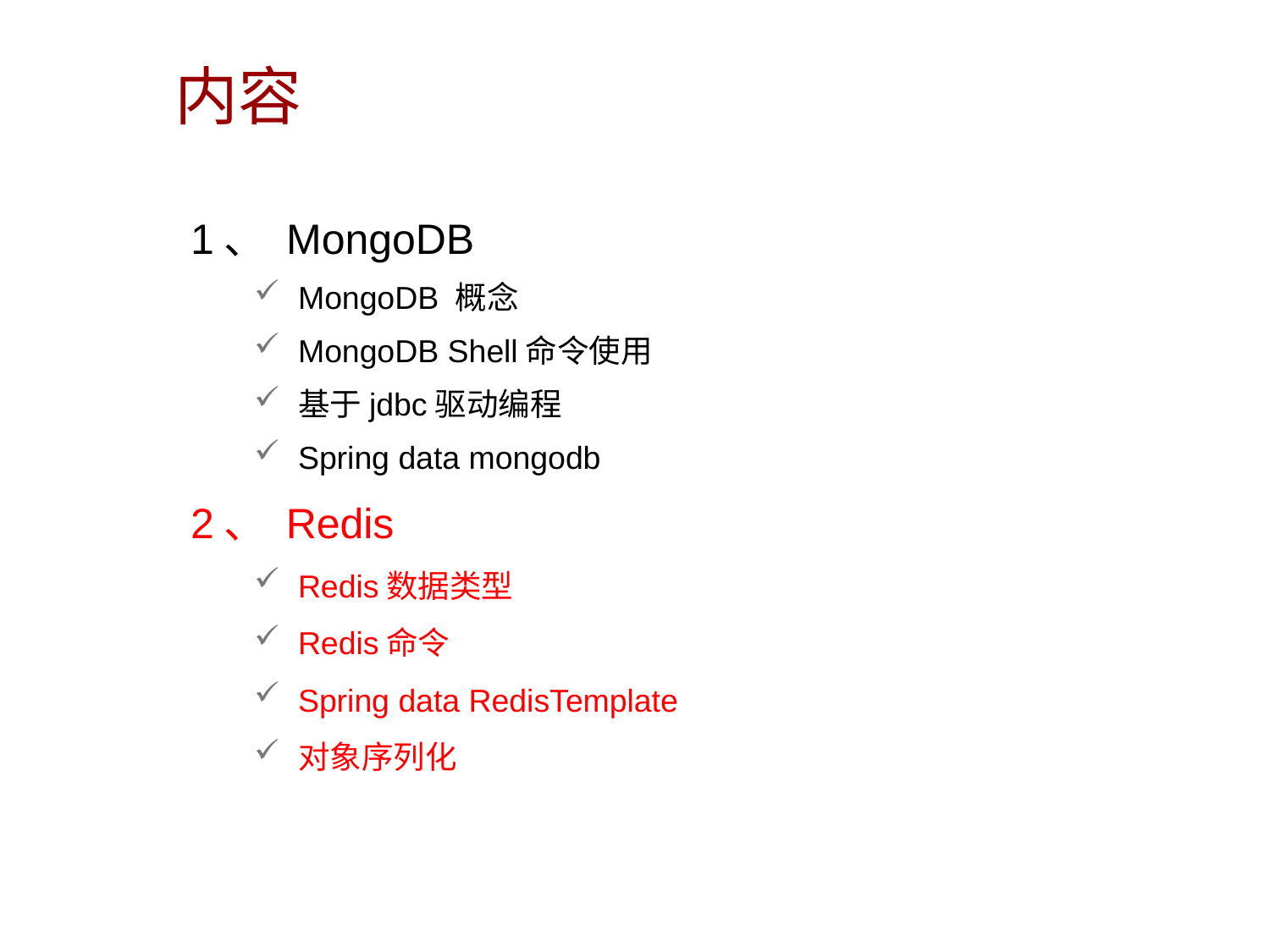

内容
1、 MongoDB
MongoDB 概念
MongoDB Shell命令使用
基于jdbc驱动编程
Spring data mongodb
2、 Redis
Redis数据类型
Redis命令
Spring data RedisTemplate
对象序列化